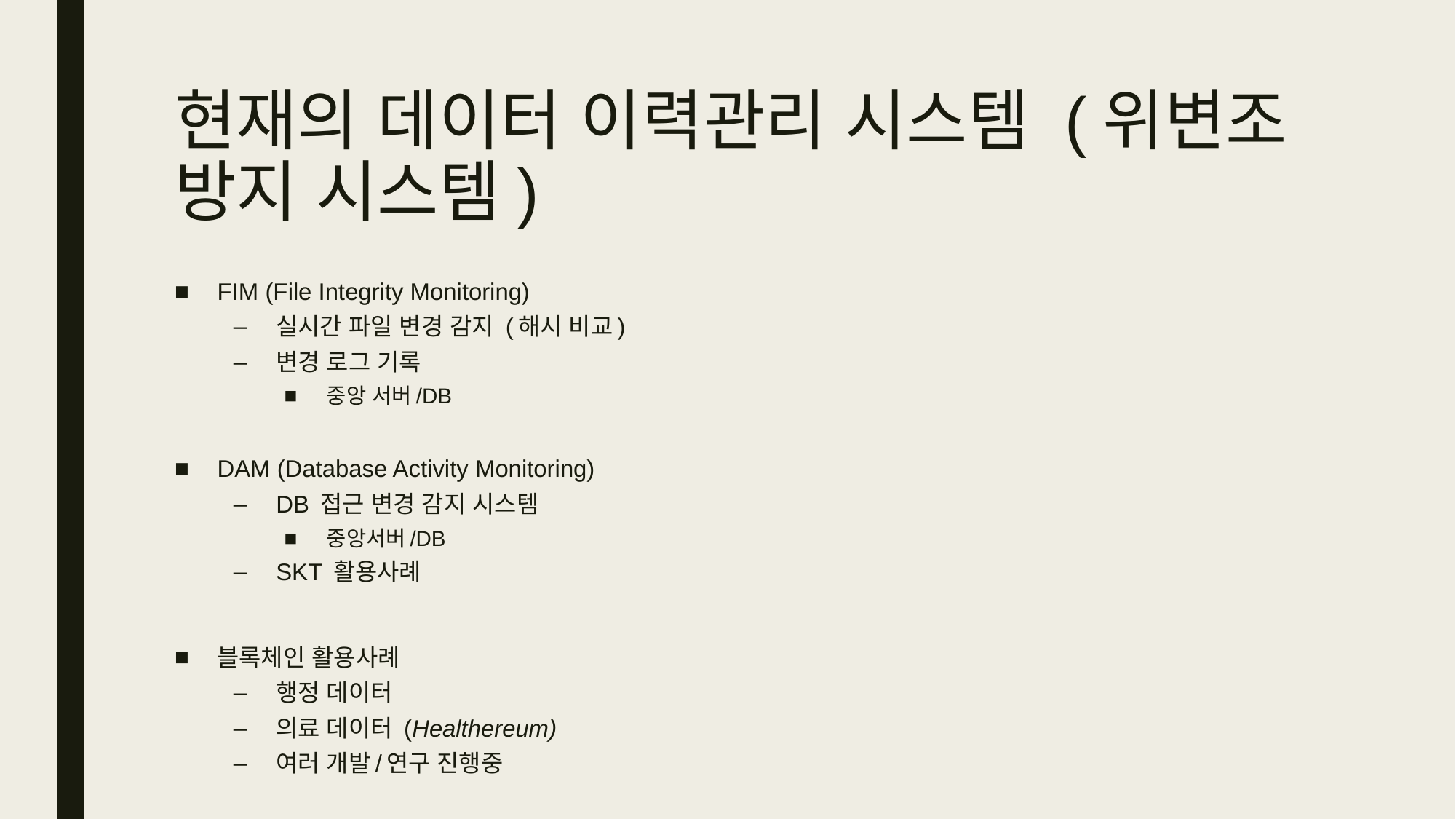

# 현재의 데이터 이력관리 시스템 (위변조 방지 시스템)
FIM (File Integrity Monitoring)
실시간 파일 변경 감지 (해시 비교)
변경 로그 기록
중앙 서버/DB

DAM (Database Activity Monitoring)
DB 접근 변경 감지 시스템
중앙서버/DB
SKT 활용사례

블록체인 활용사례
행정 데이터
의료 데이터 (Healthereum)
여러 개발/연구 진행중